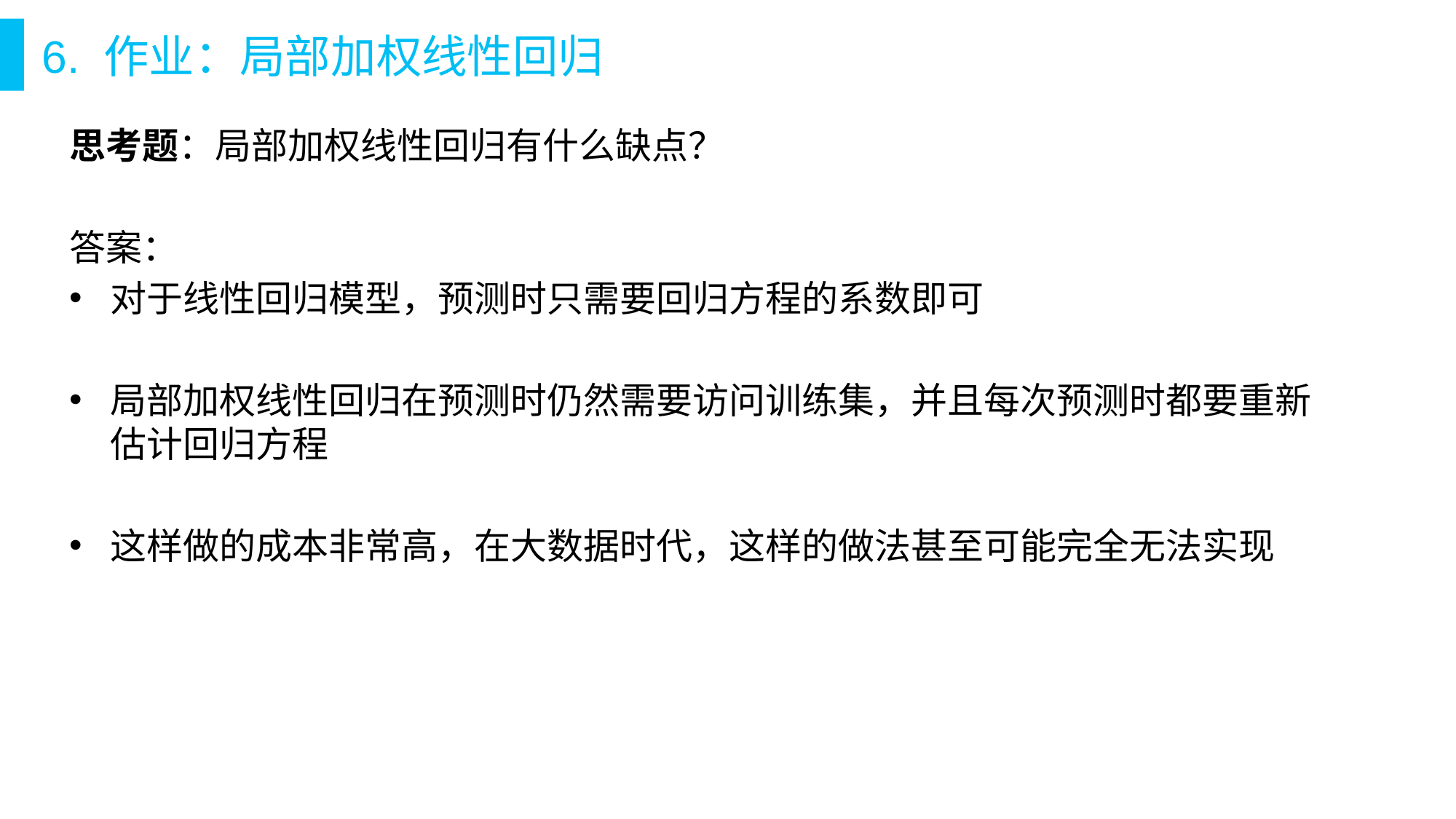

# 6. 作业：局部加权线性回归
思考题：局部加权线性回归有什么缺点？

答案：
对于线性回归模型，预测时只需要回归方程的系数即可

局部加权线性回归在预测时仍然需要访问训练集，并且每次预测时都要重新估计回归方程

这样做的成本非常高，在大数据时代，这样的做法甚至可能完全无法实现